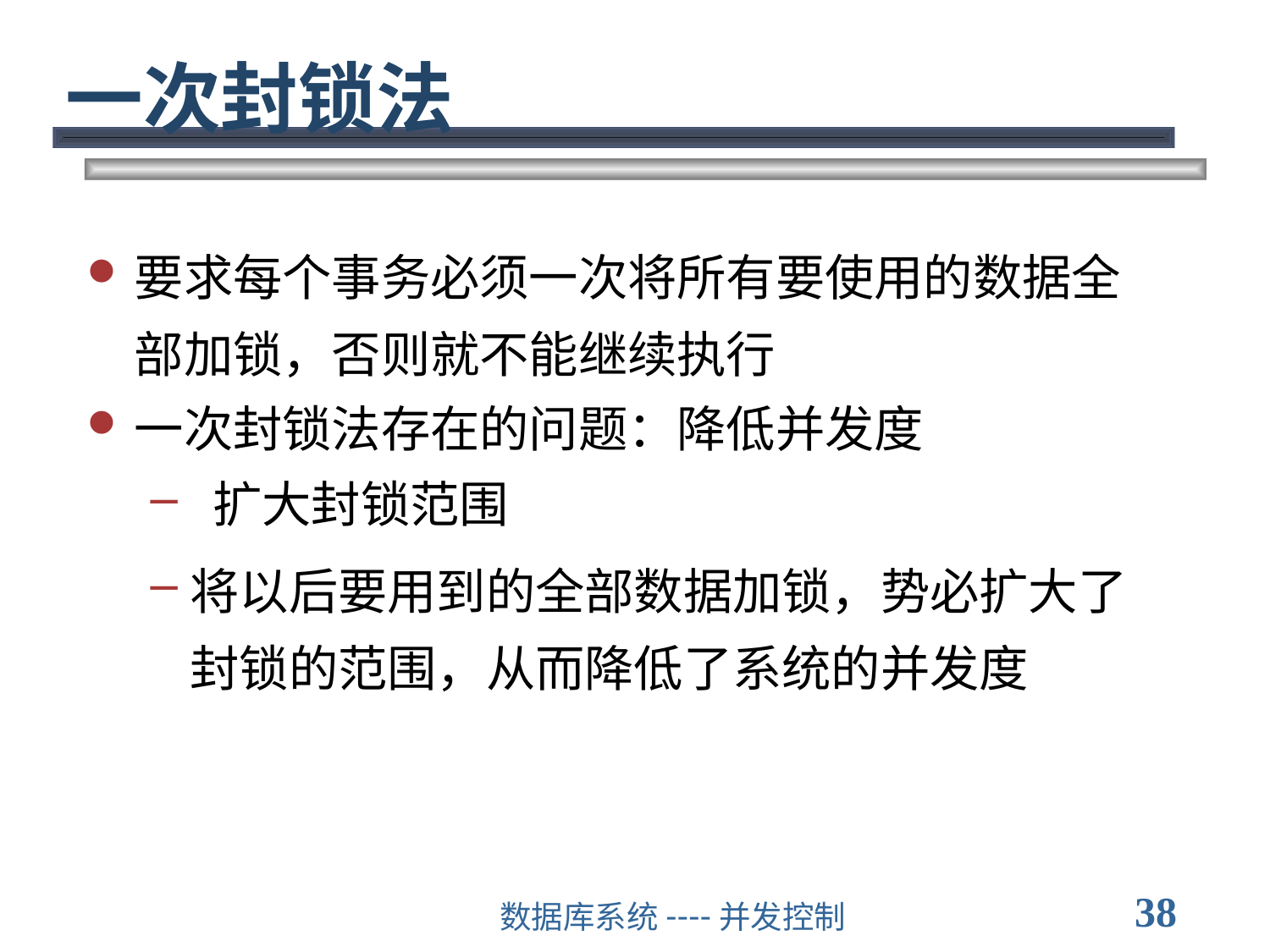

# 一次封锁法
要求每个事务必须一次将所有要使用的数据全部加锁，否则就不能继续执行
一次封锁法存在的问题：降低并发度
 扩大封锁范围
将以后要用到的全部数据加锁，势必扩大了封锁的范围，从而降低了系统的并发度
38
数据库系统----并发控制